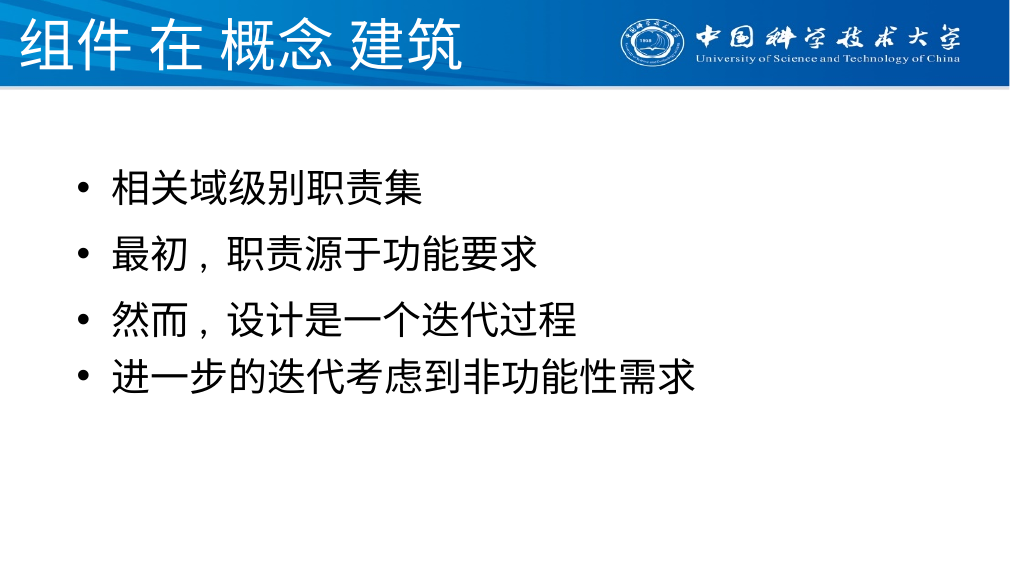

# 组件 在 概念 建筑
相关域级别职责集
最初, 职责源于功能要求
然而, 设计是一个迭代过程
进一步的迭代考虑到非功能性需求